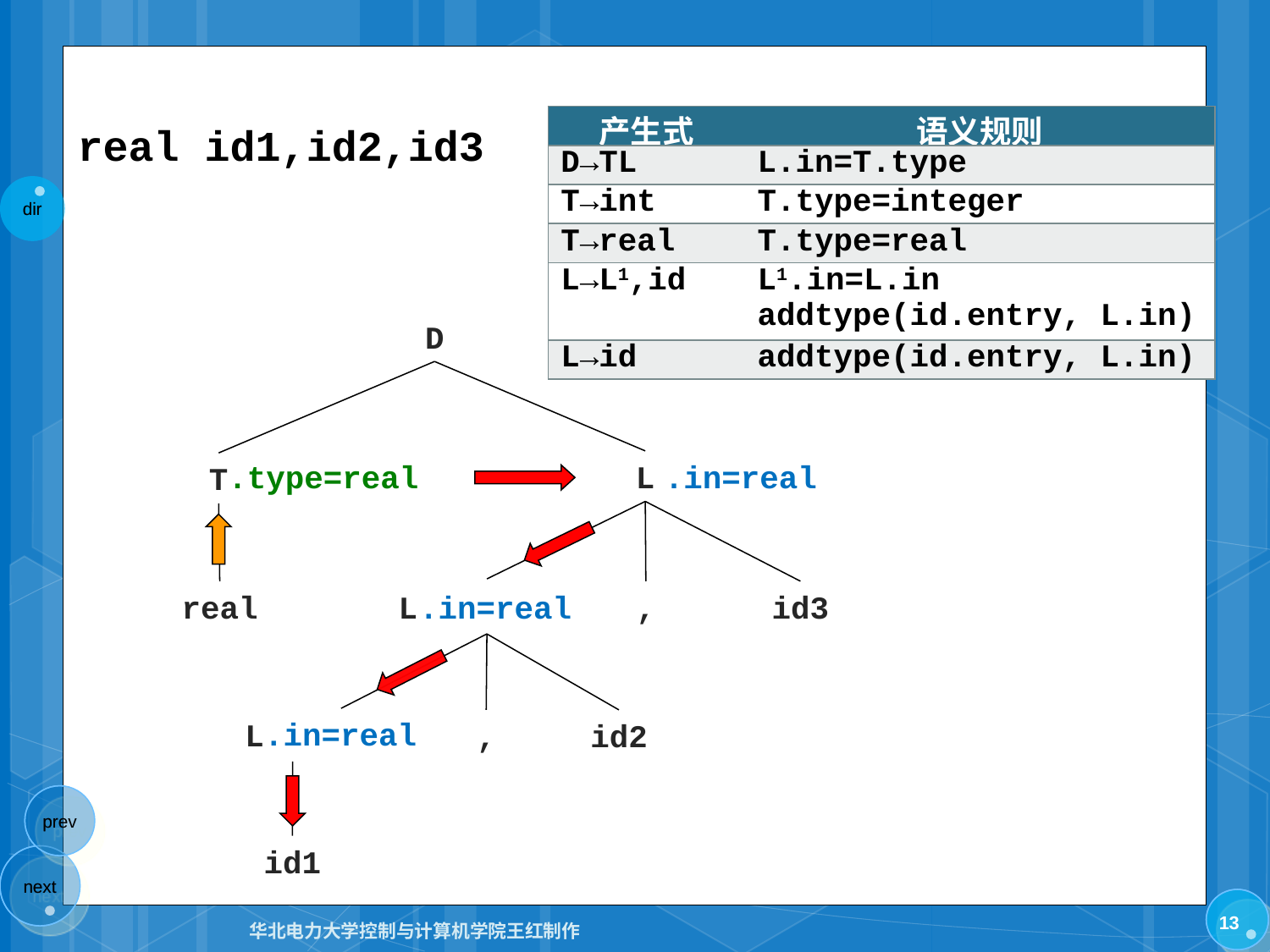

# real id1,id2,id3
| 产生式 | 语义规则 |
| --- | --- |
| D→TL | L.in=T.type |
| T→int | T.type=integer |
| T→real | T.type=real |
| L→L1,id | L1.in=L.in addtype(id.entry, L.in) |
| L→id | addtype(id.entry, L.in) |
D
.type=real
.in=real
L
T

L
.in=real
real
,
id3

.in=real
L
,
id2

id1
13
华北电力大学控制与计算机学院王红制作